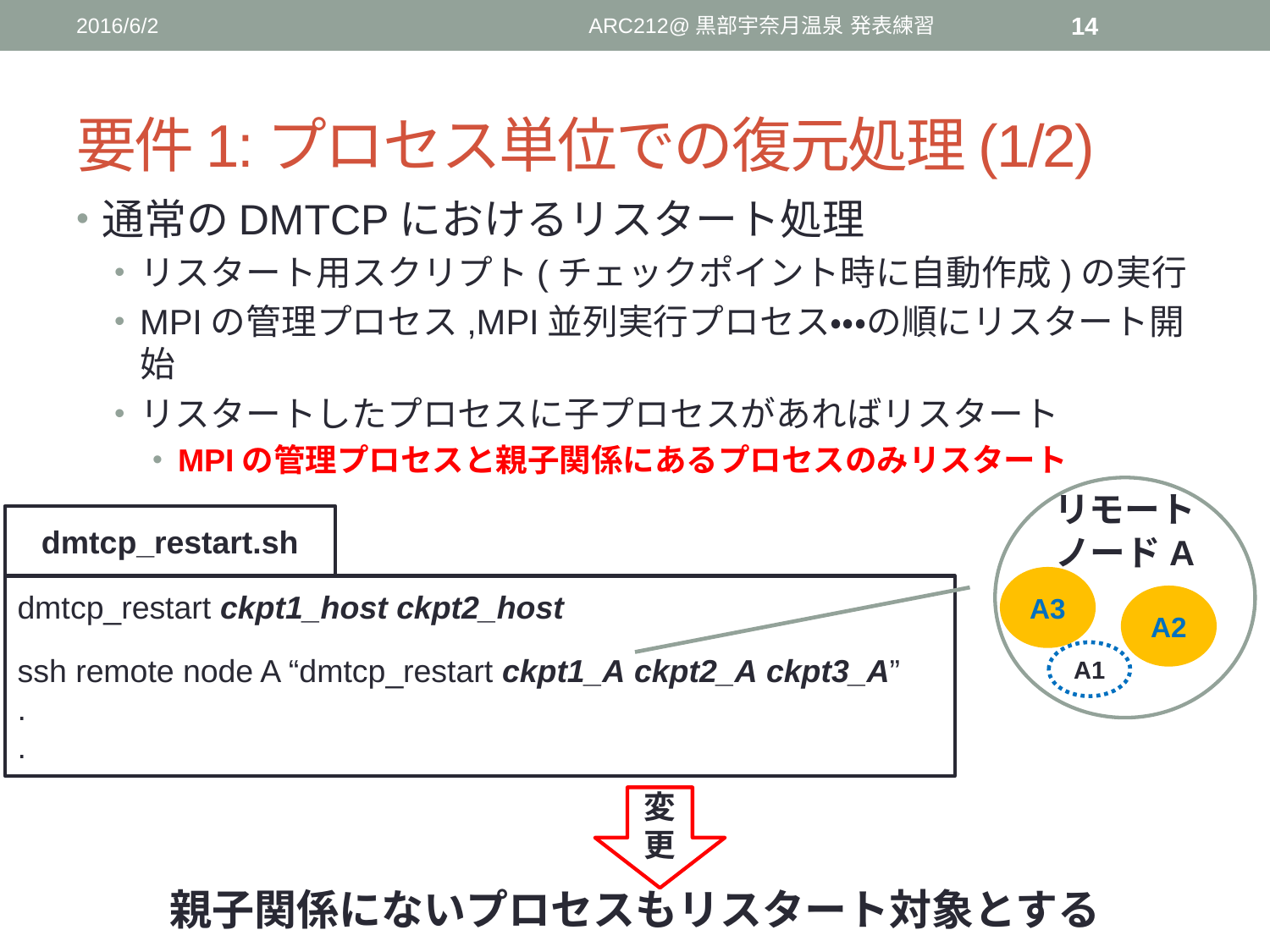

2016/6/2
ARC212@黒部宇奈月温泉 発表練習
14
# 要件1:プロセス単位での復元処理(1/2)
通常のDMTCPにおけるリスタート処理
リスタート用スクリプト(チェックポイント時に自動作成)の実行
MPIの管理プロセス,MPI並列実行プロセス・・・の順にリスタート開始
リスタートしたプロセスに子プロセスがあればリスタート
MPIの管理プロセスと親子関係にあるプロセスのみリスタート
リモートノードA

dmtcp_restart.sh
A3
dmtcp_restart ckpt1_host ckpt2_host

ssh remote node A “dmtcp_restart ckpt1_A ckpt2_A ckpt3_A”
.
.
A2
A1
変更
親子関係にないプロセスもリスタート対象とする